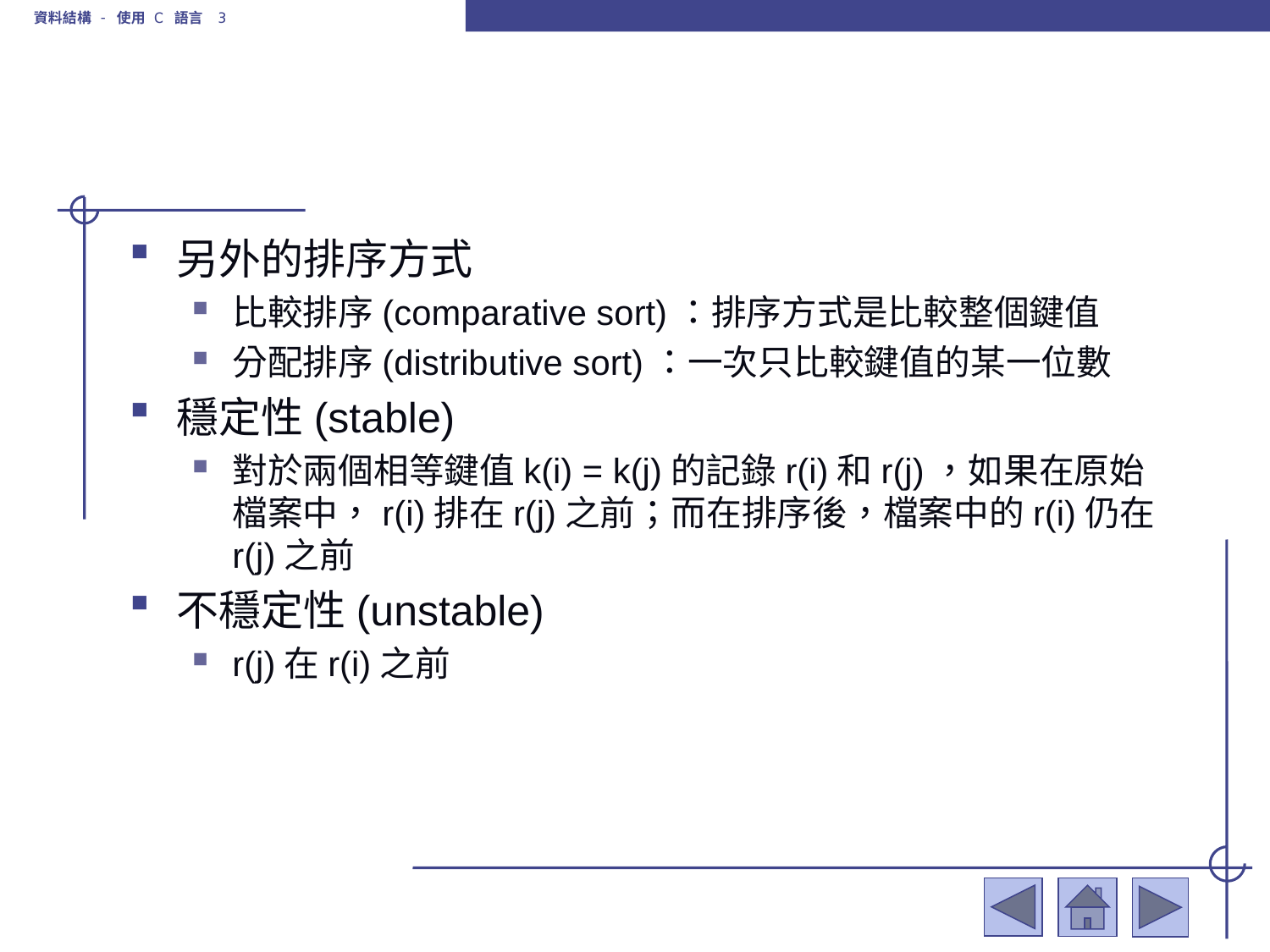

資料結構 - 使用 C 語言   3
#
另外的排序方式
比較排序(comparative sort)：排序方式是比較整個鍵值
分配排序(distributive sort)：一次只比較鍵值的某一位數
穩定性(stable)
對於兩個相等鍵值k(i) = k(j)的記錄r(i)和r(j)，如果在原始檔案中，r(i)排在r(j)之前；而在排序後，檔案中的r(i)仍在r(j)之前
不穩定性(unstable)
r(j)在r(i)之前